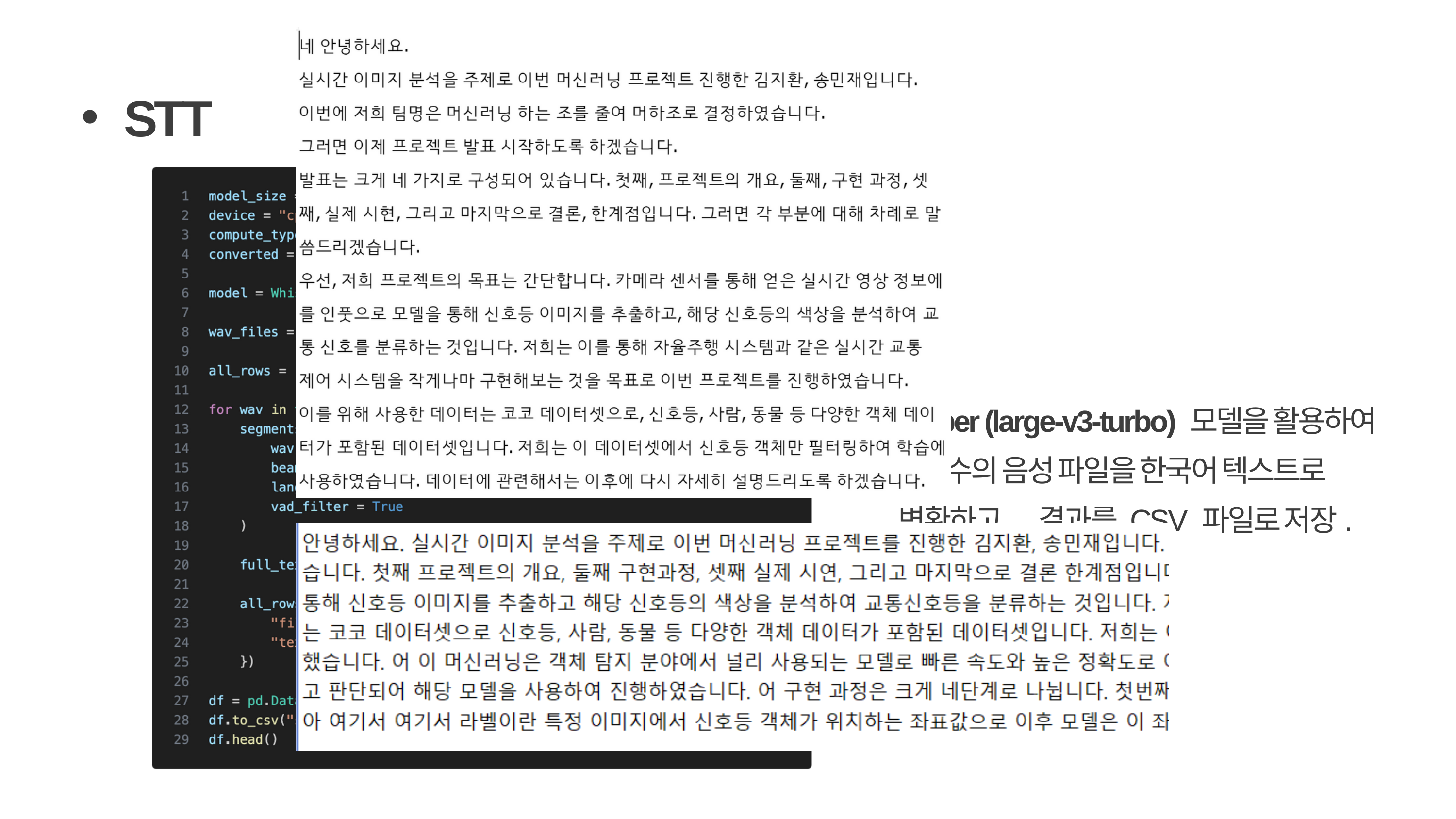

STT

Whisper (large-v3-turbo) 모델을 활용하여
다수의 음성 파일을 한국어 텍스트로
변환하고,  결과를 CSV 파일로 저장.